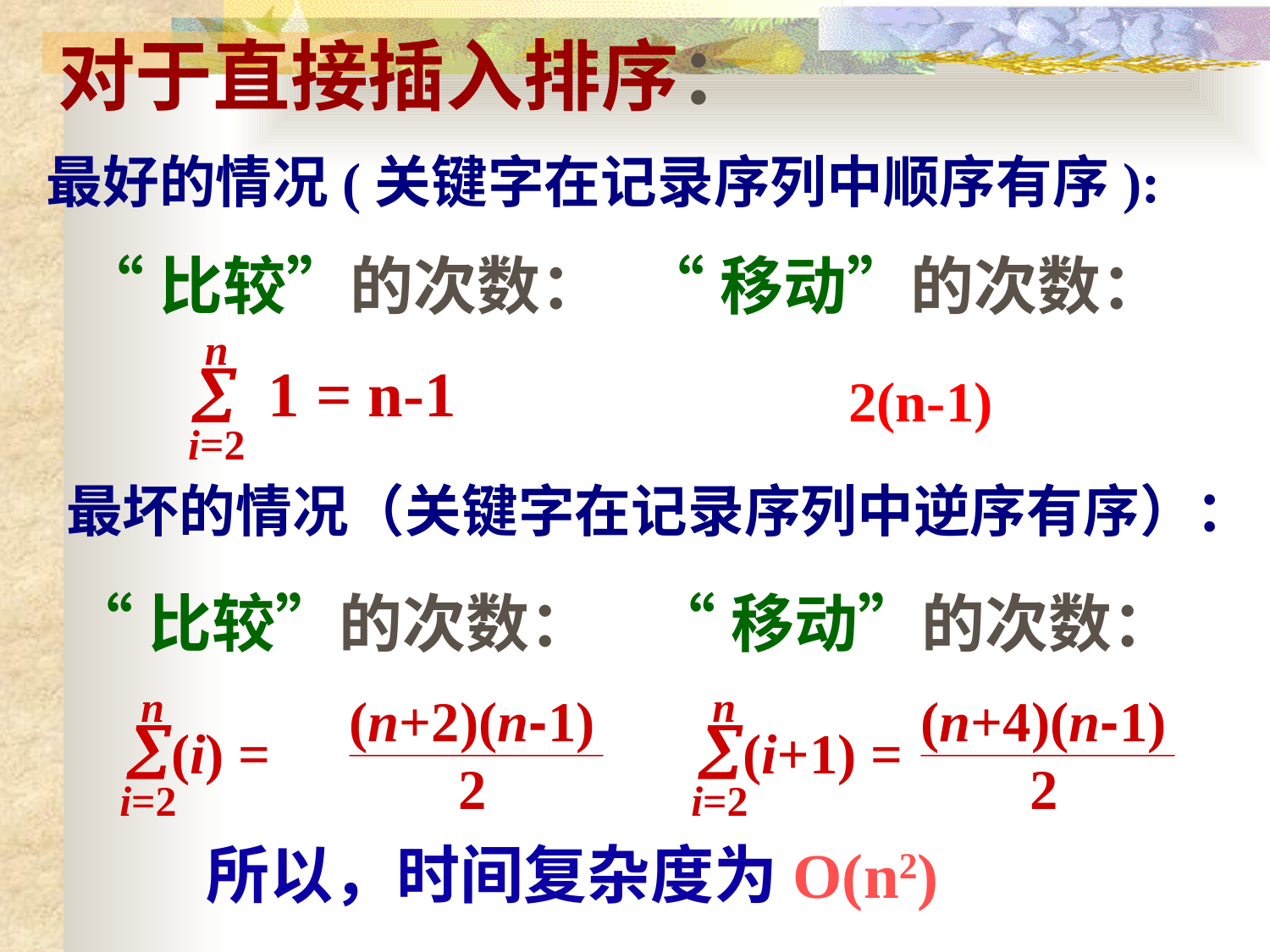

对于直接插入排序：
最好的情况(关键字在记录序列中顺序有序):
“移动”的次数：
“比较”的次数：
n
∑ 1 = n-1
i=2
2(n-1)
最坏的情况（关键字在记录序列中逆序有序）：
“比较”的次数：
“移动”的次数：
n
(n+2)(n-1)
∑(i) =
2

i=2
n
(n+4)(n-1)
∑(i+1) =
2

i=2
 所以，时间复杂度为O(n2)